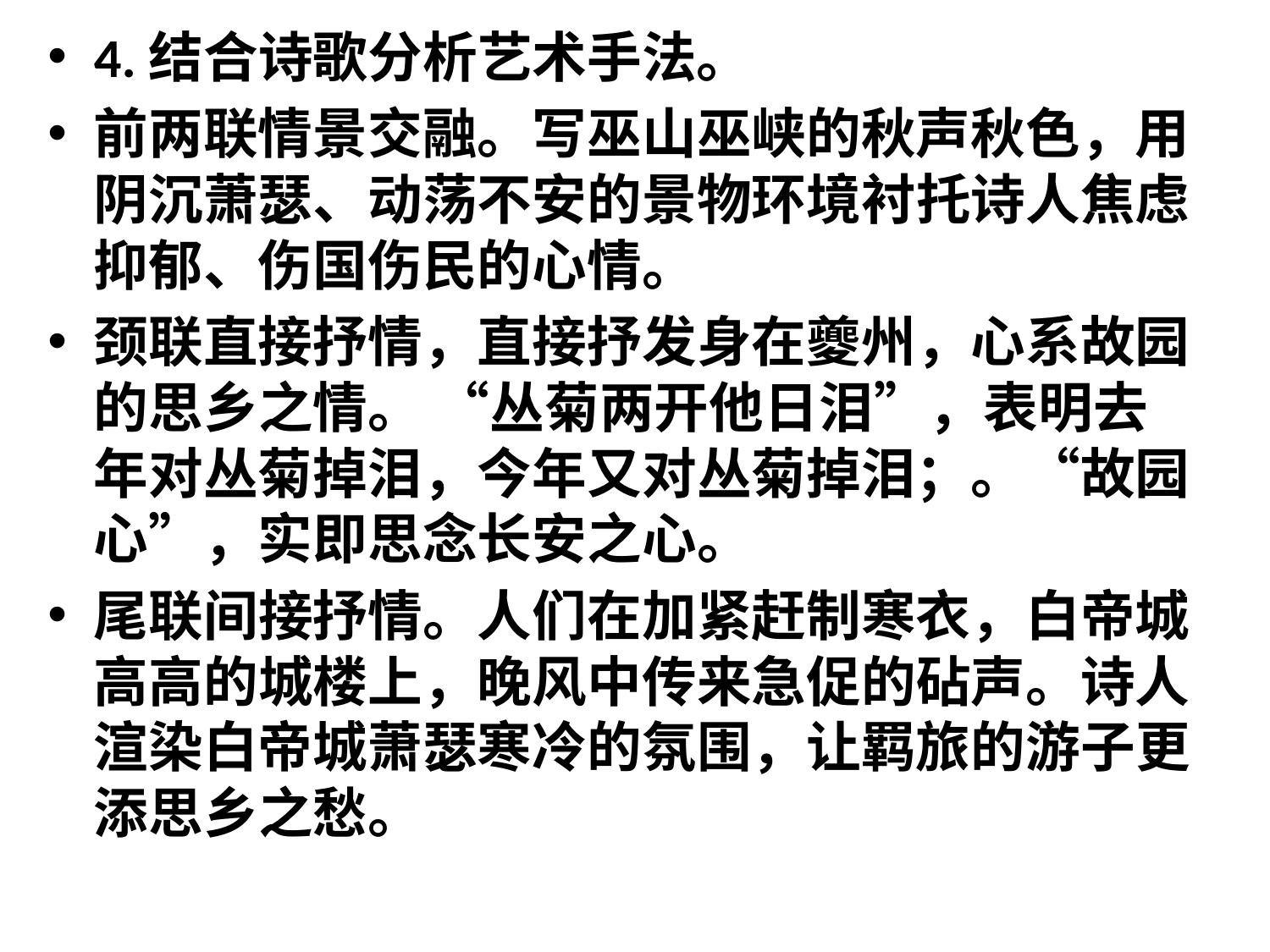

4.结合诗歌分析艺术手法。
前两联情景交融。写巫山巫峡的秋声秋色，用阴沉萧瑟、动荡不安的景物环境衬托诗人焦虑抑郁、伤国伤民的心情。
颈联直接抒情，直接抒发身在夔州，心系故园的思乡之情。 “丛菊两开他日泪”，表明去年对丛菊掉泪，今年又对丛菊掉泪；。“故园心”，实即思念长安之心。
尾联间接抒情。人们在加紧赶制寒衣，白帝城高高的城楼上，晚风中传来急促的砧声。诗人渲染白帝城萧瑟寒冷的氛围，让羁旅的游子更添思乡之愁。